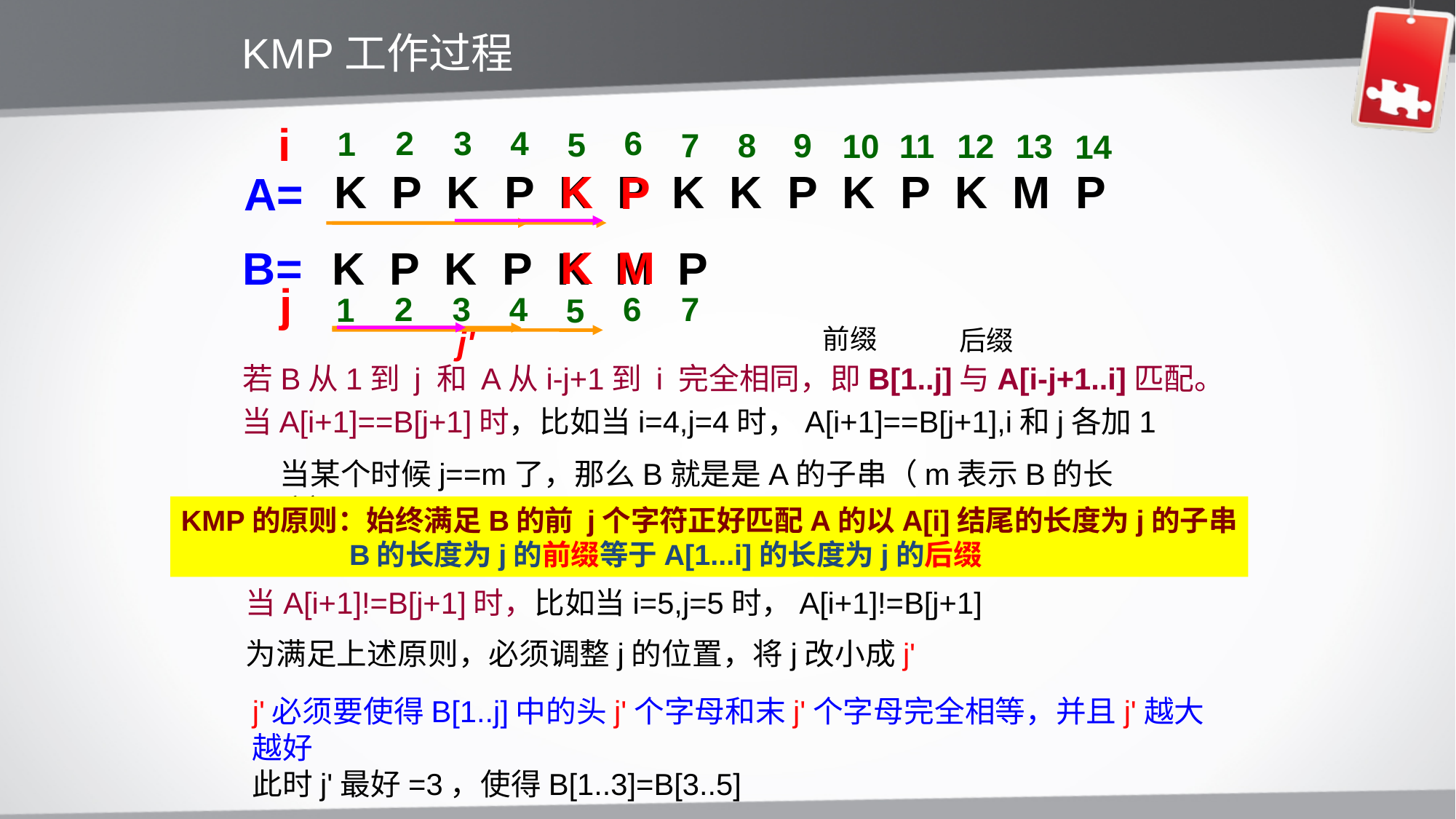

KMP工作过程
i
 2
 3
 4
 6
 1
 5
 7
 8
 9
 10
 11
 12
 13
 14
 K  P  K  P  K  P  K  K  P  K  P  K  M  P
K
P
A=

K
M
  K  P  K  P  K  M  P
B=
j
 2
 3
 4
 6
 7
 1
 5
j'
前缀
后缀

若B从1到 j 和 A从i-j+1到 i 完全相同，即B[1..j]与A[i-j+1..i]匹配。
当A[i+1]==B[j+1]时，比如当i=4,j=4时，A[i+1]==B[j+1],i和j各加1
当某个时候j==m了，那么B就是是A的子串（m表示B的长度）
KMP的原则：始终满足B的前 j个字符正好匹配A的以A[i]结尾的长度为j的子串
                     B的长度为j的前缀等于A[1...i]的长度为j的后缀
当A[i+1]!=B[j+1]时，比如当i=5,j=5时，A[i+1]!=B[j+1]
为满足上述原则，必须调整j的位置，将j改小成j'
j'必须要使得B[1..j]中的头j'个字母和末j'个字母完全相等，并且j'越大越好
此时j'最好=3，使得B[1..3]=B[3..5]